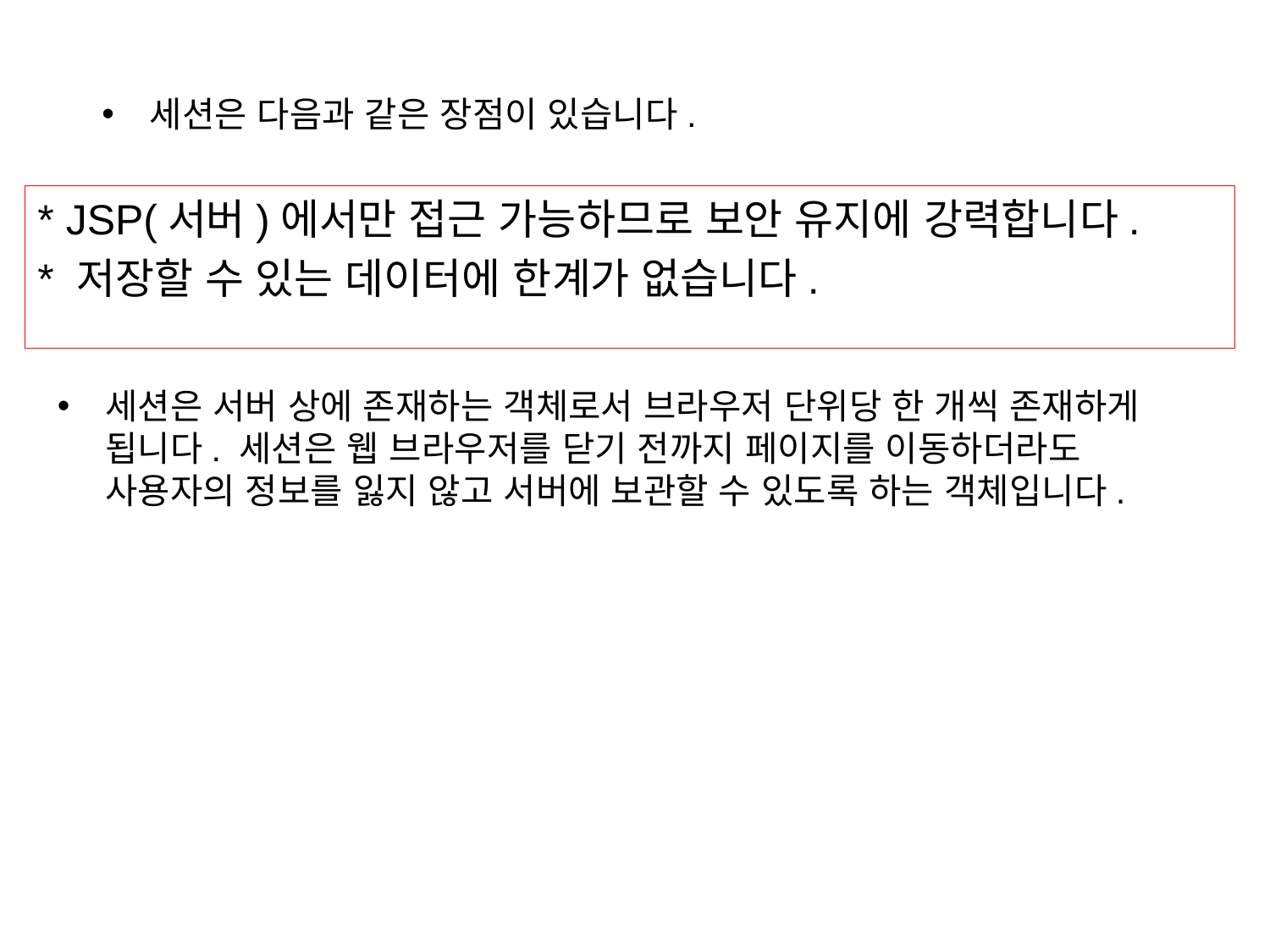

세션은 다음과 같은 장점이 있습니다.
* JSP(서버)에서만 접근 가능하므로 보안 유지에 강력합니다.
* 저장할 수 있는 데이터에 한계가 없습니다.
세션은 서버 상에 존재하는 객체로서 브라우저 단위당 한 개씩 존재하게 됩니다. 세션은 웹 브라우저를 닫기 전까지 페이지를 이동하더라도 사용자의 정보를 잃지 않고 서버에 보관할 수 있도록 하는 객체입니다.